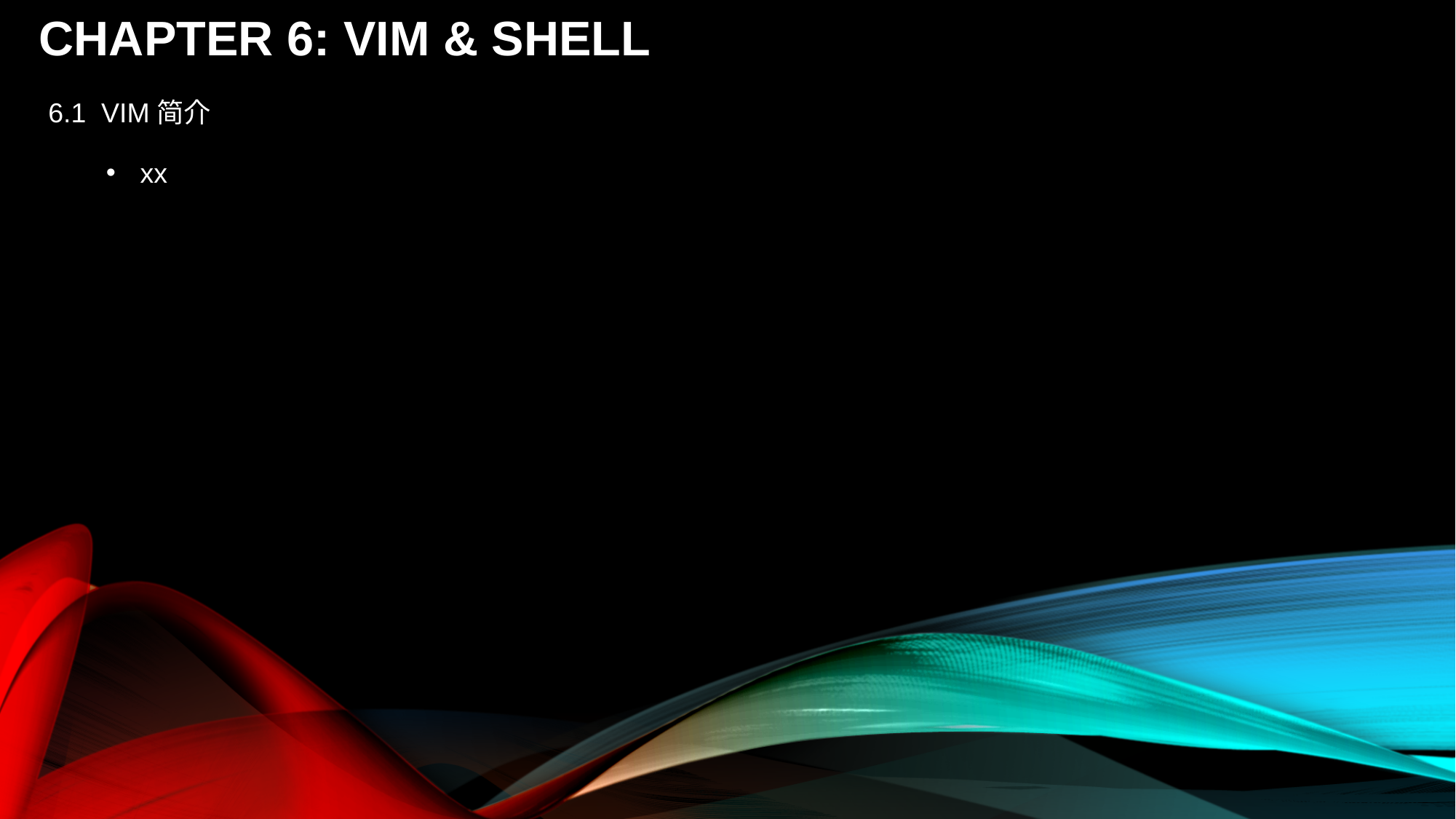

# Chapter 6: Vim & shell
6.1  VIM简介
xx